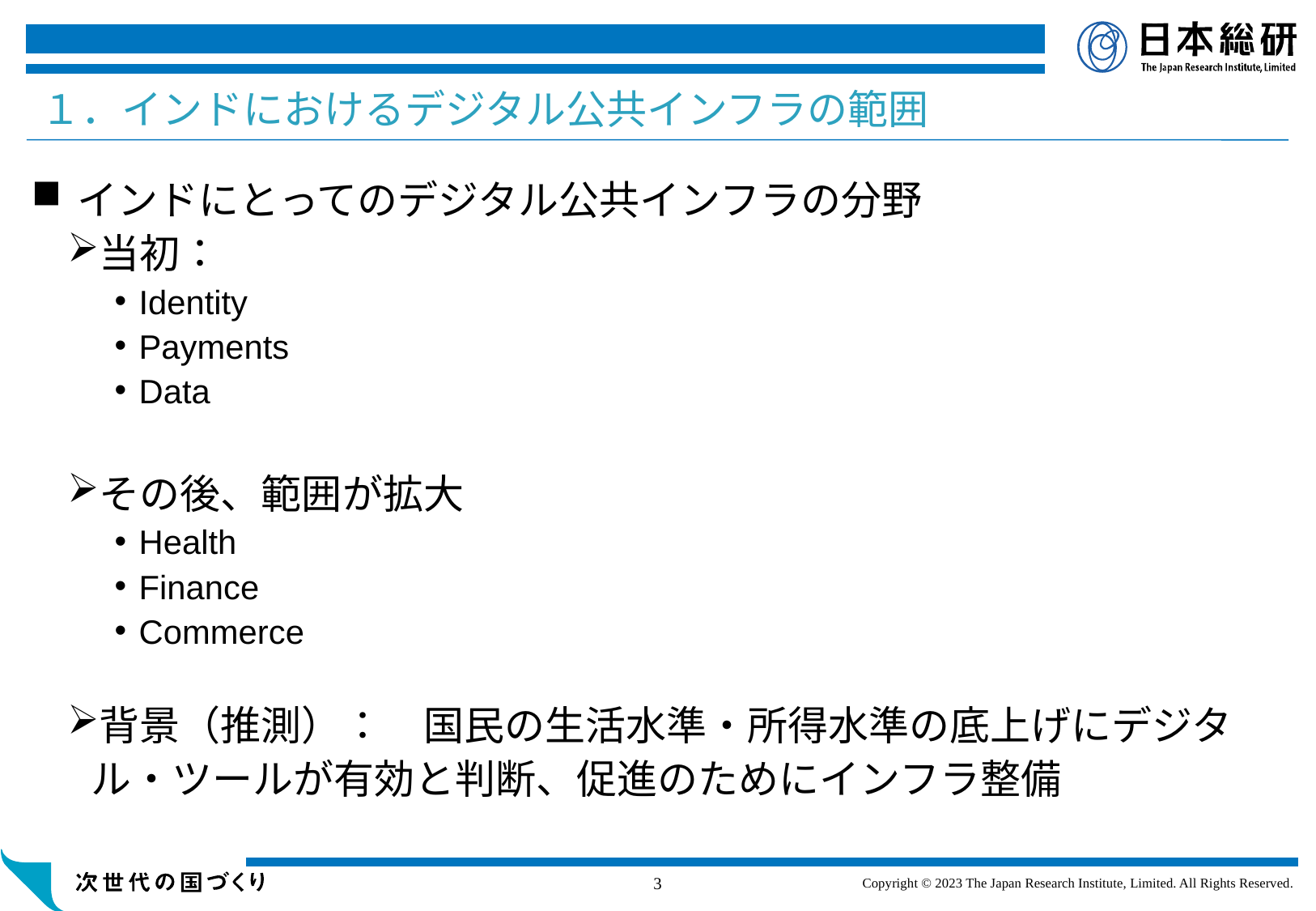

１．インドにおけるデジタル公共インフラの範囲
インドにとってのデジタル公共インフラの分野
当初：
Identity
Payments
Data

その後、範囲が拡大
Health
Finance
Commerce

背景（推測）：　国民の生活水準・所得水準の底上げにデジタル・ツールが有効と判断、促進のためにインフラ整備

3